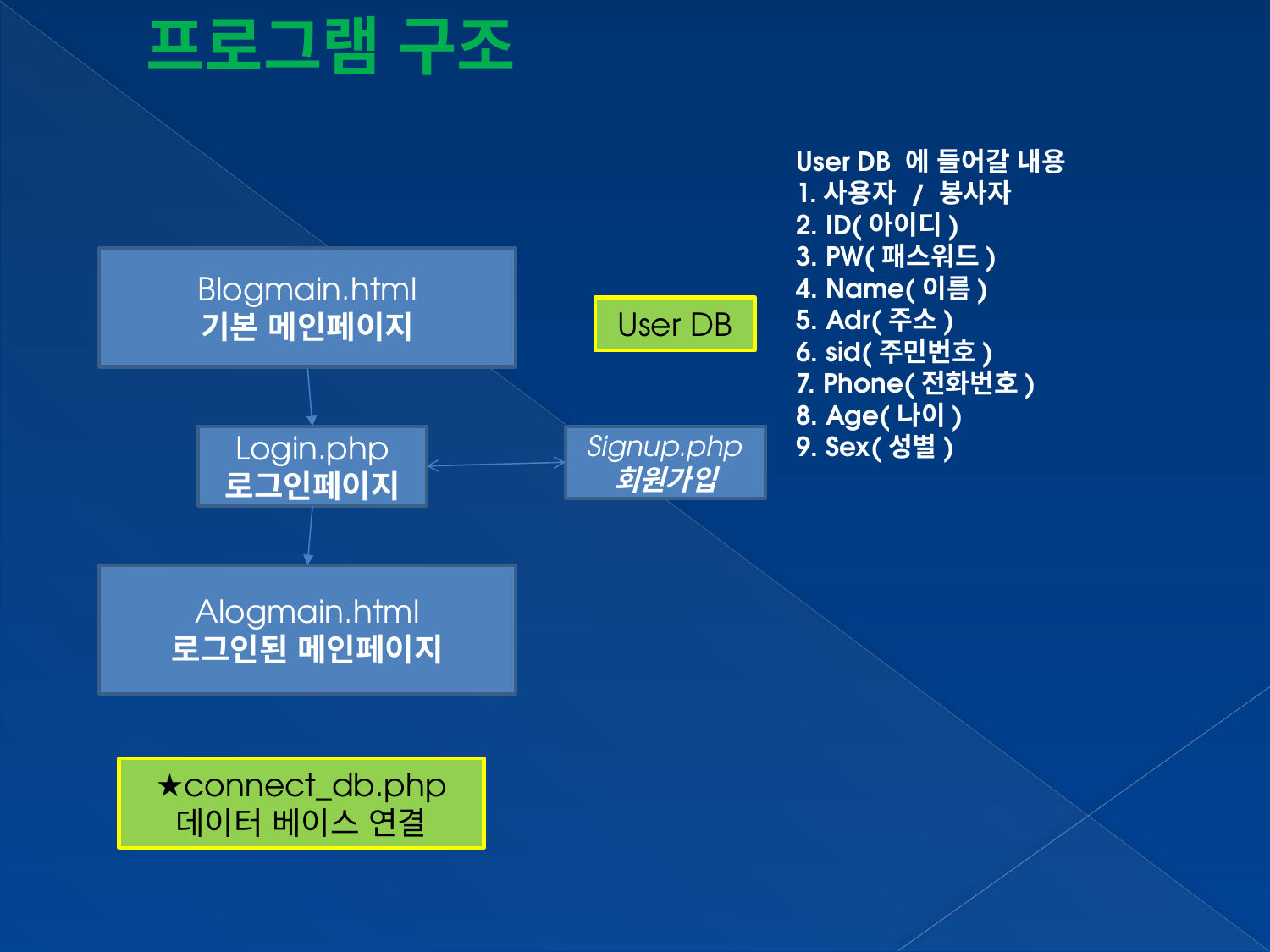

# 프로그램 구조
User DB 에 들어갈 내용
1.사용자 / 봉사자
2. ID(아이디)
3. PW(패스워드)
4. Name(이름)
5. Adr(주소)
6. sid(주민번호)
7. Phone(전화번호)
8. Age(나이)
9. Sex(성별)
Blogmain.html
기본 메인페이지
User DB
Login.php
로그인페이지
Signup.php
회원가입
Alogmain.html
로그인된 메인페이지
★connect_db.php
데이터 베이스 연결